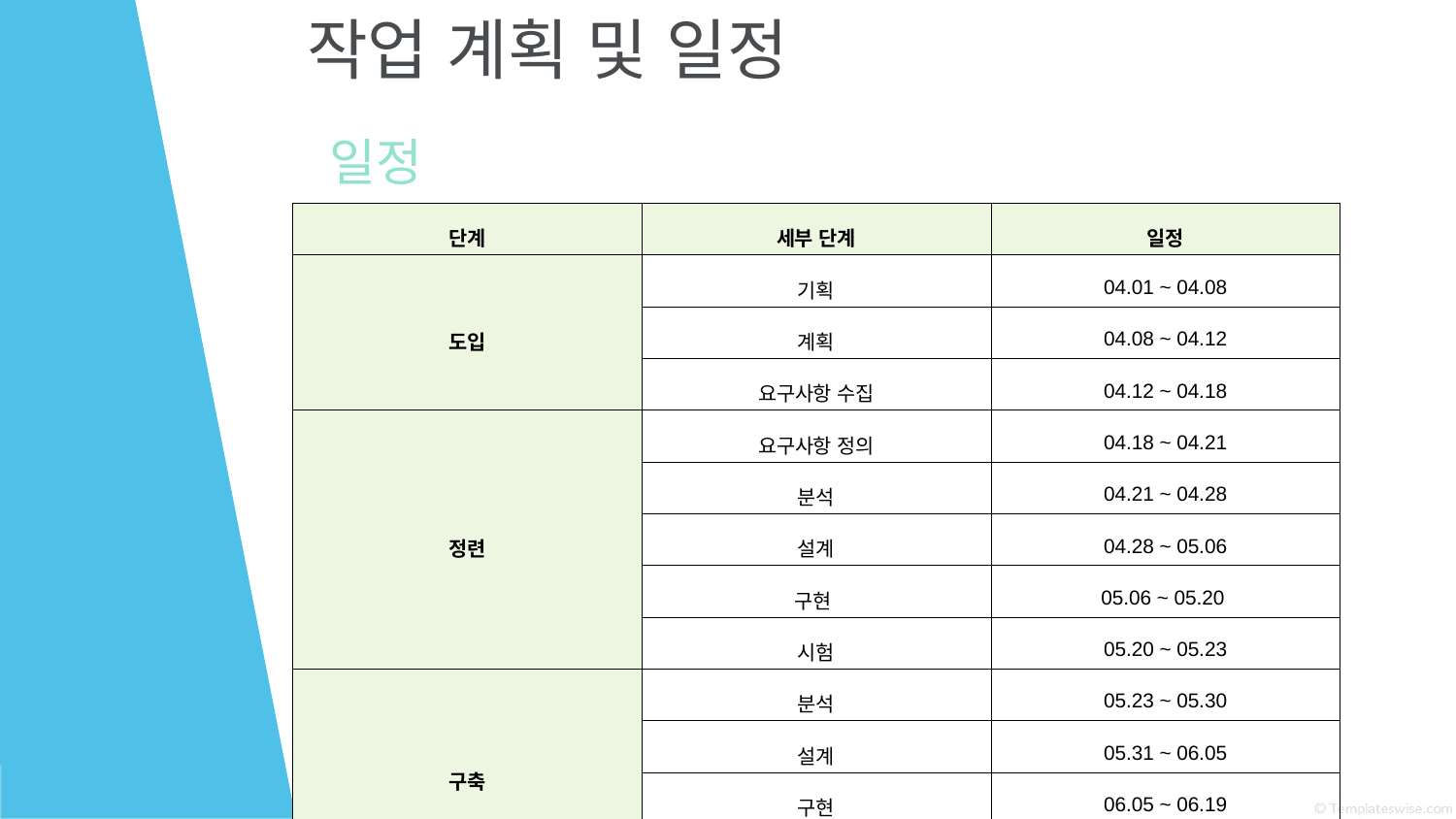

# 작업 계획 및 일정
일정
| 단계 | 세부 단계 | 일정 |
| --- | --- | --- |
| 도입 | 기획 | 04.01 ~ 04.08 |
|  | 계획 | 04.08 ~ 04.12 |
|  | 요구사항 수집 | 04.12 ~ 04.18 |
| 정련 | 요구사항 정의 | 04.18 ~ 04.21 |
|  | 분석 | 04.21 ~ 04.28 |
|  | 설계 | 04.28 ~ 05.06 |
|  | 구현 | 05.06 ~ 05.20 |
|  | 시험 | 05.20 ~ 05.23 |
| 구축 | 분석 | 05.23 ~ 05.30 |
|  | 설계 | 05.31 ~ 06.05 |
|  | 구현 | 06.05 ~ 06.19 |
|  | 시험 | 06.19 ~ 06.22 |
| 전이 | 프로젝트 종료 | 06.22 ~ 6.25 |
|  | 유지보수 | 6.25 ~ 06.28 |